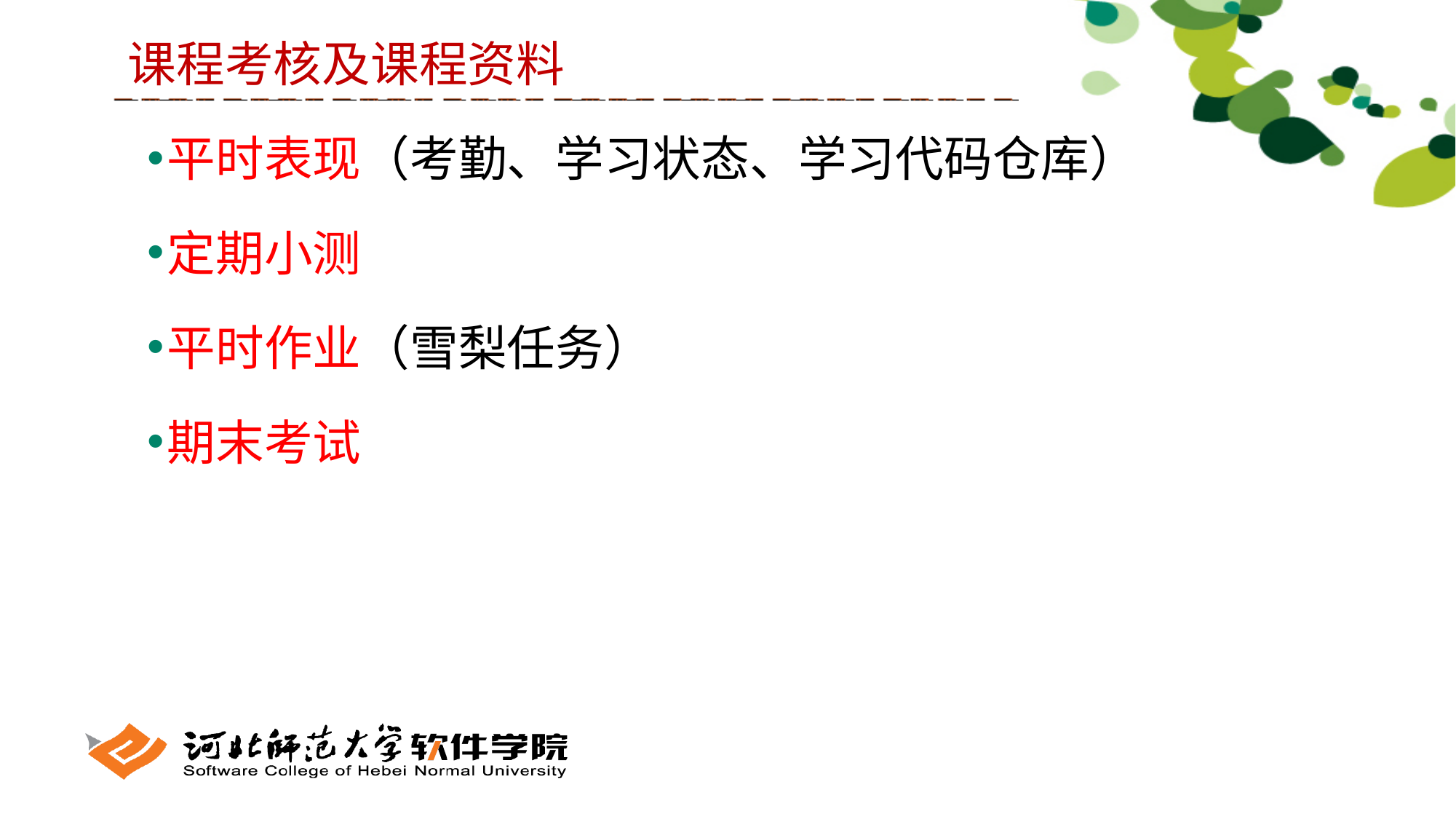

课程考核及课程资料

平时表现（考勤、学习状态、学习代码仓库）
定期小测
平时作业（雪梨任务）
期末考试